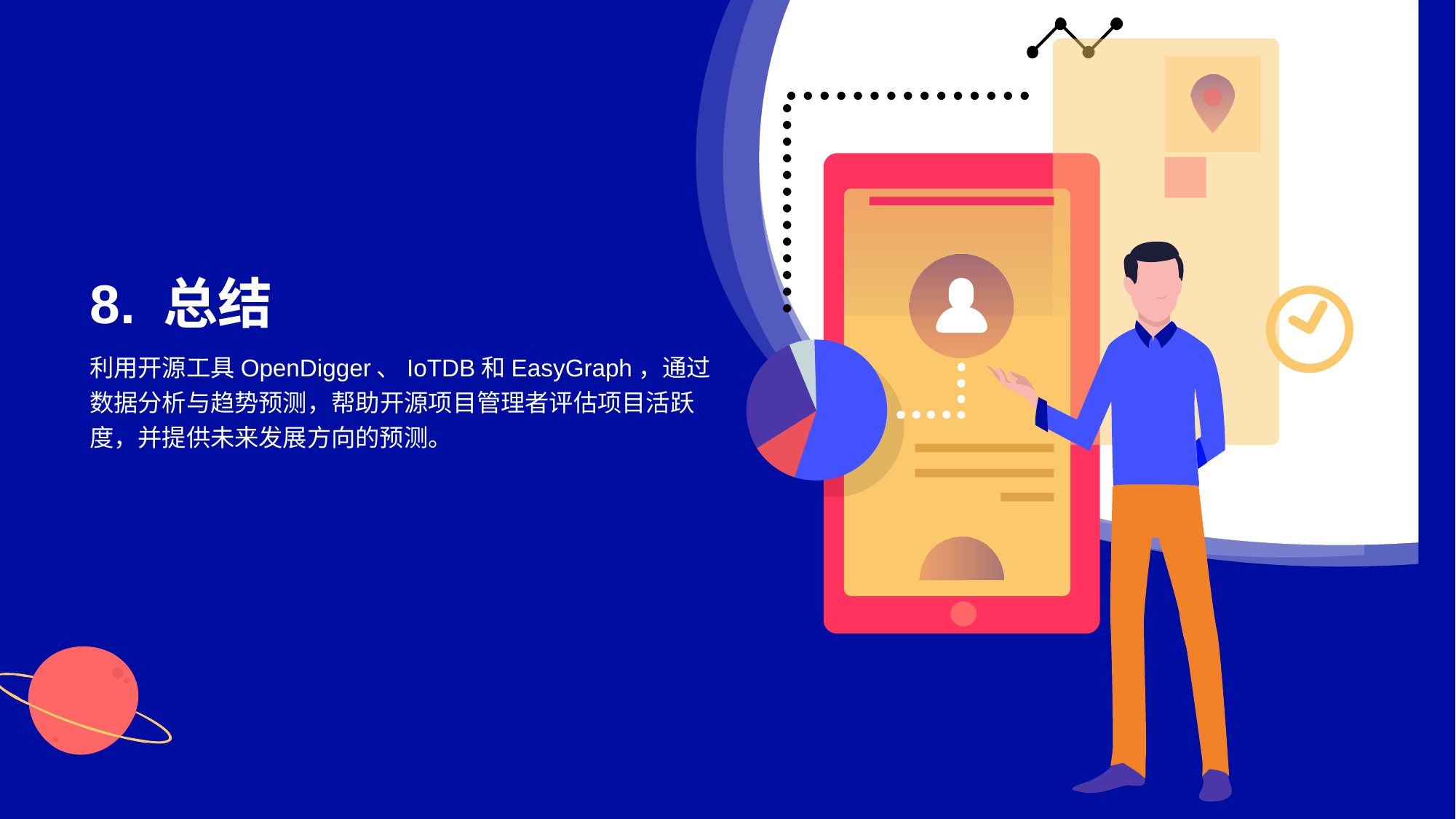

# 8. 总结
利用开源工具OpenDigger、IoTDB和EasyGraph，通过数据分析与趋势预测，帮助开源项目管理者评估项目活跃度，并提供未来发展方向的预测。